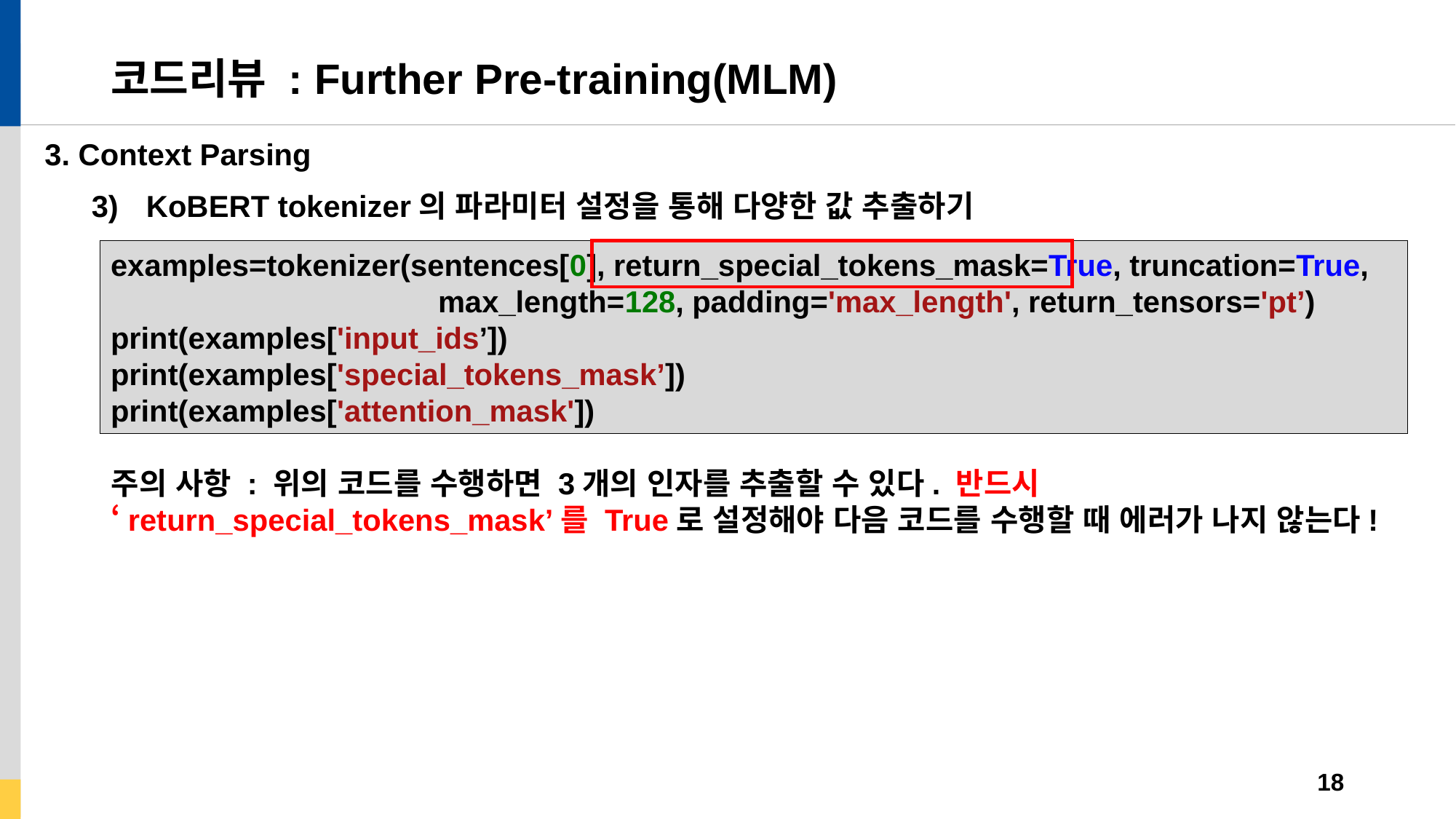

# 코드리뷰 : Further Pre-training(MLM)
3. Context Parsing
KoBERT tokenizer의 파라미터 설정을 통해 다양한 값 추출하기
examples=tokenizer(sentences[0], return_special_tokens_mask=True, truncation=True, 			max_length=128, padding='max_length', return_tensors='pt’)
print(examples['input_ids’])
print(examples['special_tokens_mask’])
print(examples['attention_mask'])

주의 사항 : 위의 코드를 수행하면 3개의 인자를 추출할 수 있다. 반드시 ‘return_special_tokens_mask’를 True로 설정해야 다음 코드를 수행할 때 에러가 나지 않는다!
18